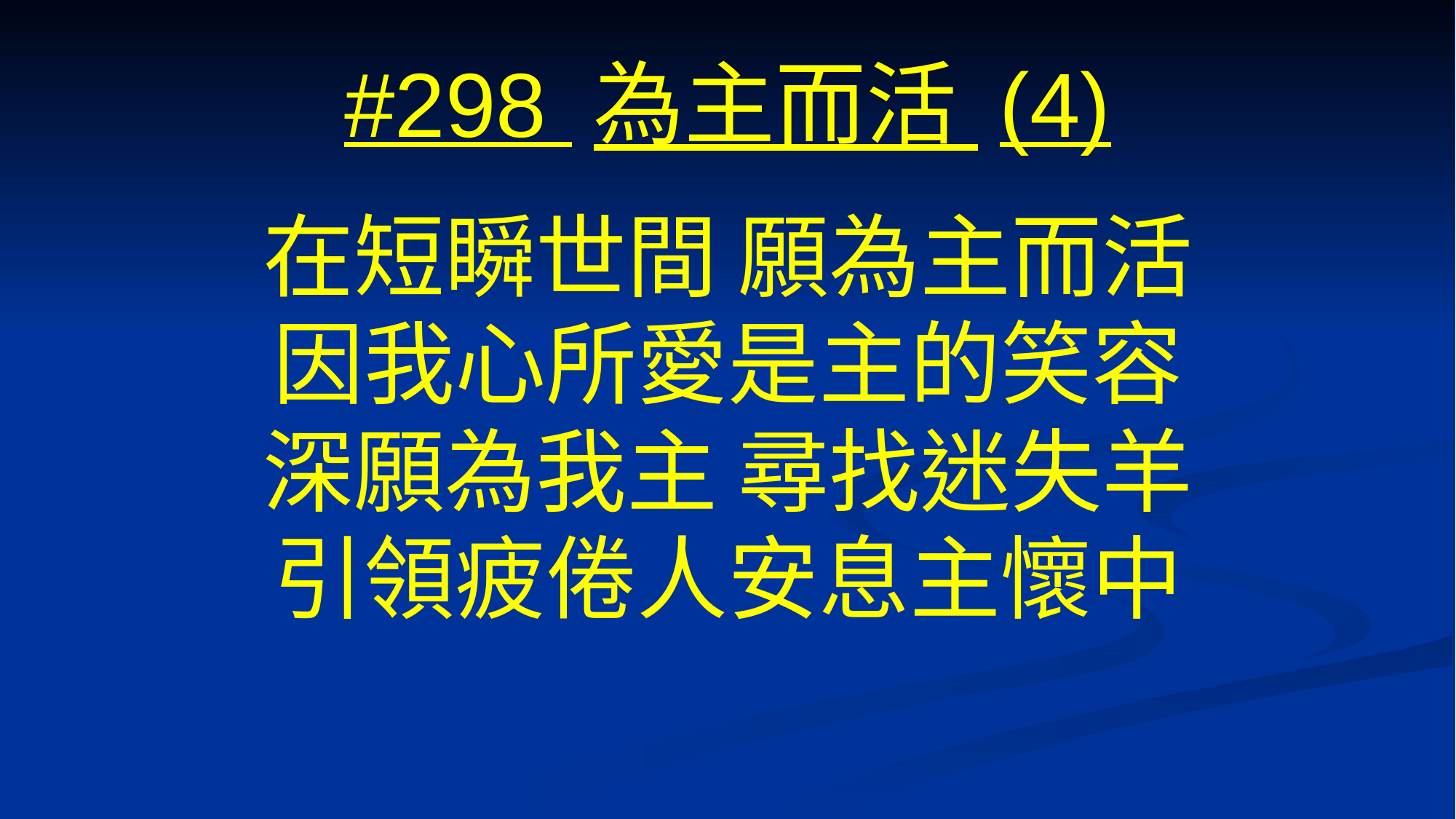

# #298 為主而活 (4)
在短瞬世間 願為主而活
因我心所愛是主的笑容
深願為我主 尋找迷失羊
引領疲倦人安息主懷中